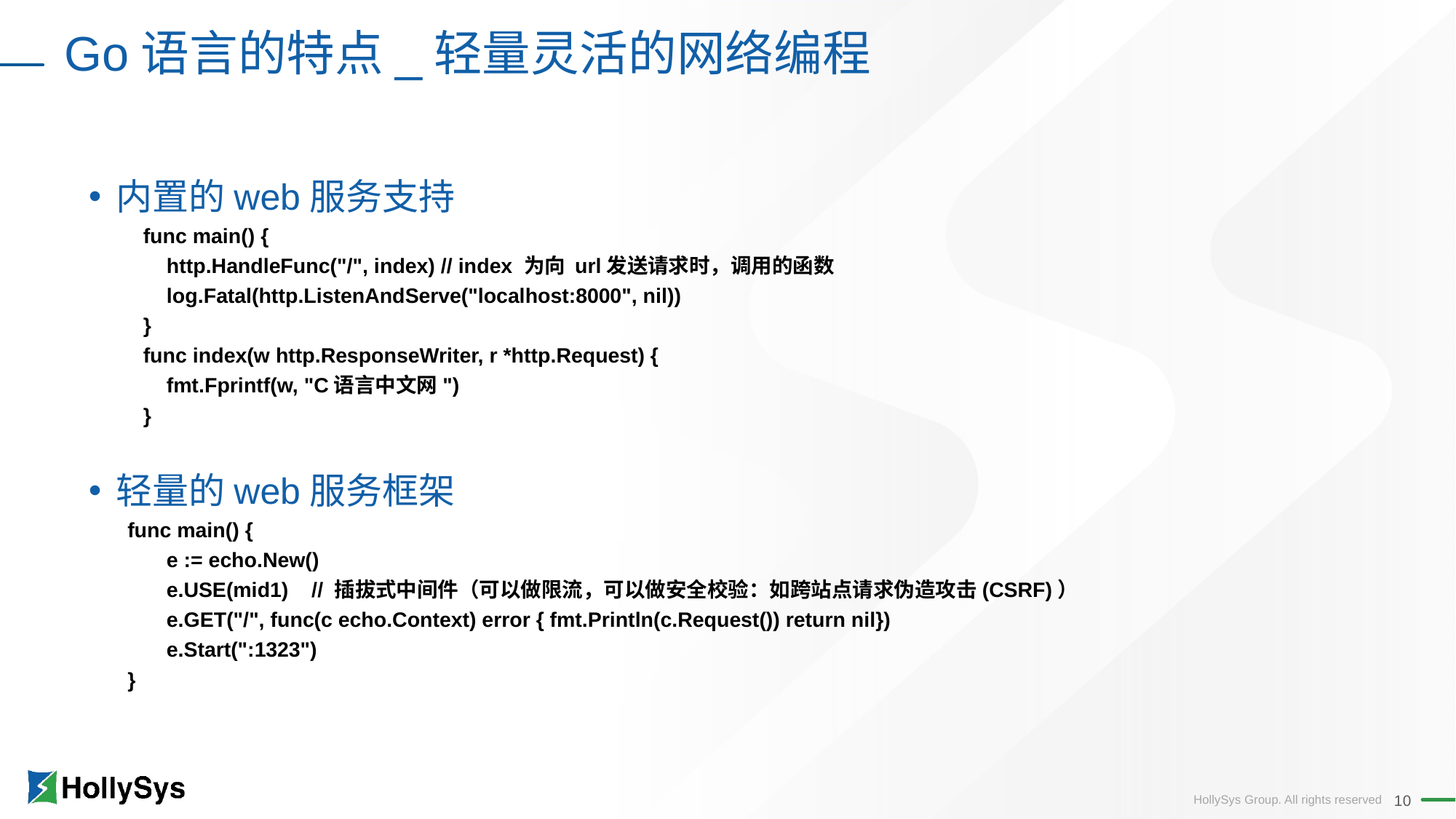

Go语言的特点_轻量灵活的网络编程
内置的web服务支持
func main() {
    http.HandleFunc("/", index) // index 为向 url发送请求时，调用的函数
    log.Fatal(http.ListenAndServe("localhost:8000", nil))
}
func index(w http.ResponseWriter, r *http.Request) {
    fmt.Fprintf(w, "C语言中文网")
}

轻量的web服务框架
  func main() {
	    e := echo.New()
	    e.USE(mid1)    // 插拔式中间件（可以做限流，可以做安全校验：如跨站点请求伪造攻击(CSRF)）
	    e.GET("/", func(c echo.Context) error { fmt.Println(c.Request()) return nil})
	    e.Start(":1323")
  }